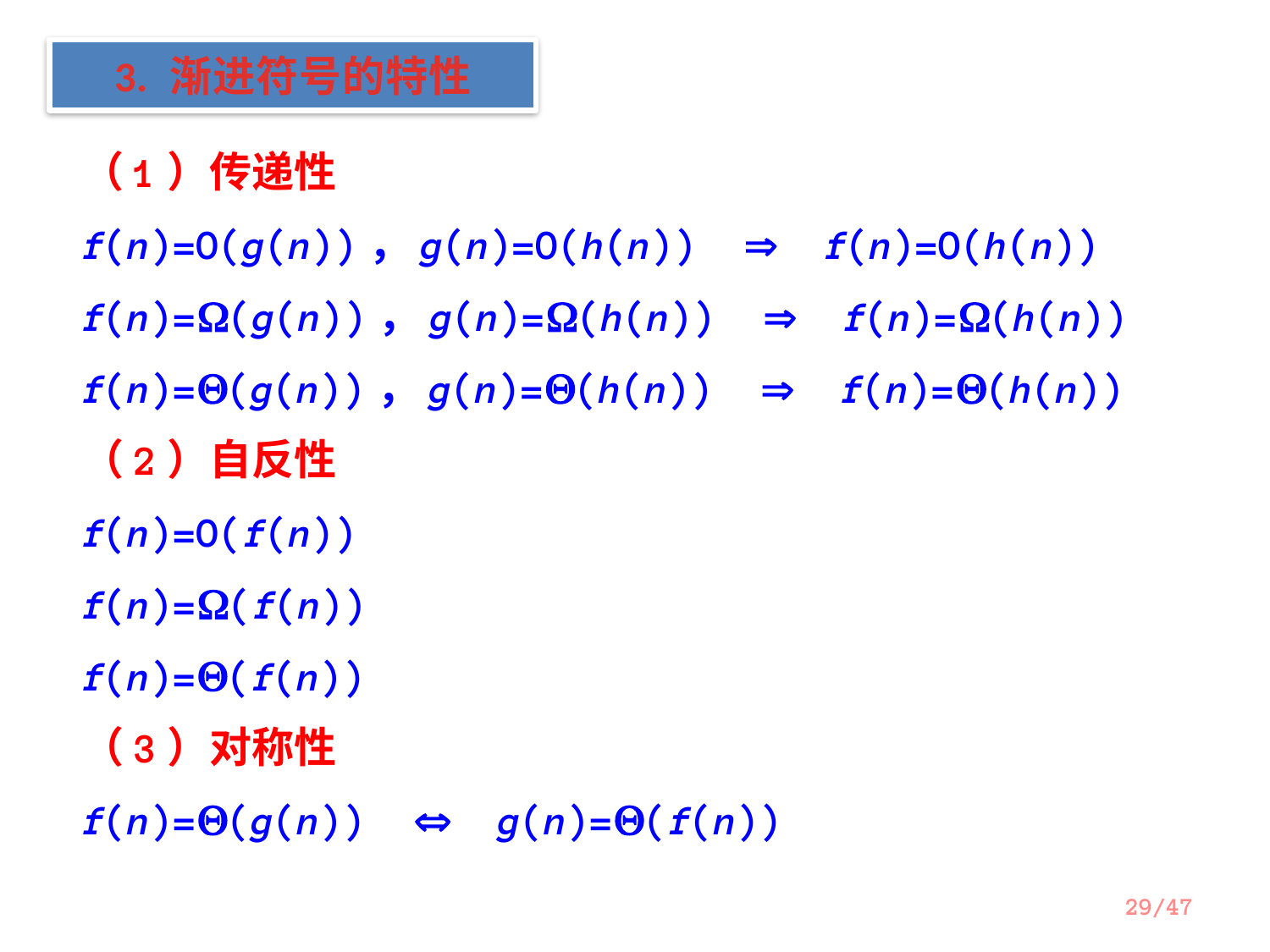

3. 渐进符号的特性
（1）传递性
f(n)=O(g(n))，g(n)=O(h(n))  ⇒  f(n)=O(h(n))
f(n)=Ω(g(n))，g(n)=Ω(h(n))  ⇒  f(n)=Ω(h(n))
f(n)=Θ(g(n))，g(n)=Θ(h(n))  ⇒  f(n)=Θ(h(n))
（2）自反性
f(n)=O(f(n))
f(n)=Ω(f(n))
f(n)=Θ(f(n))
（3）对称性
f(n)=Θ(g(n))  ⇔  g(n)=Θ(f(n))
29/47